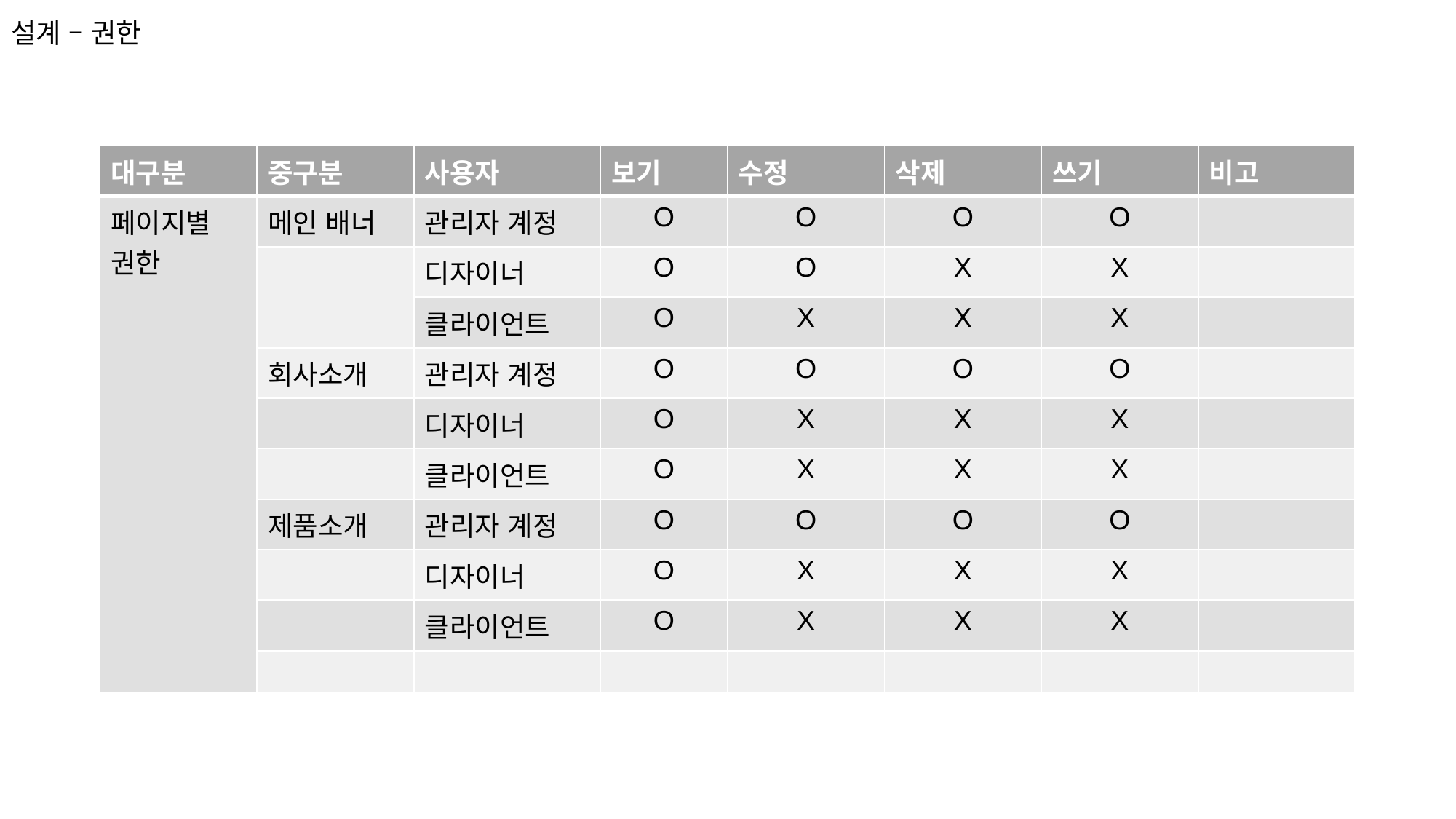

설계 – 권한
| 대구분 | 중구분 | 사용자 | 보기 | 수정 | 삭제 | 쓰기 | 비고 |
| --- | --- | --- | --- | --- | --- | --- | --- |
| 페이지별 권한 | 메인 배너 | 관리자 계정 | O | O | O | O |  |
|  |  | 디자이너 | O | O | X | X |  |
|  |  | 클라이언트 | O | X | X | X |  |
|  | 회사소개 | 관리자 계정 | O | O | O | O |  |
|  |  | 디자이너 | O | X | X | X |  |
|  |  | 클라이언트 | O | X | X | X |  |
|  | 제품소개 | 관리자 계정 | O | O | O | O |  |
|  |  | 디자이너 | O | X | X | X |  |
|  |  | 클라이언트 | O | X | X | X |  |
|  |  |  |  |  |  |  |  |